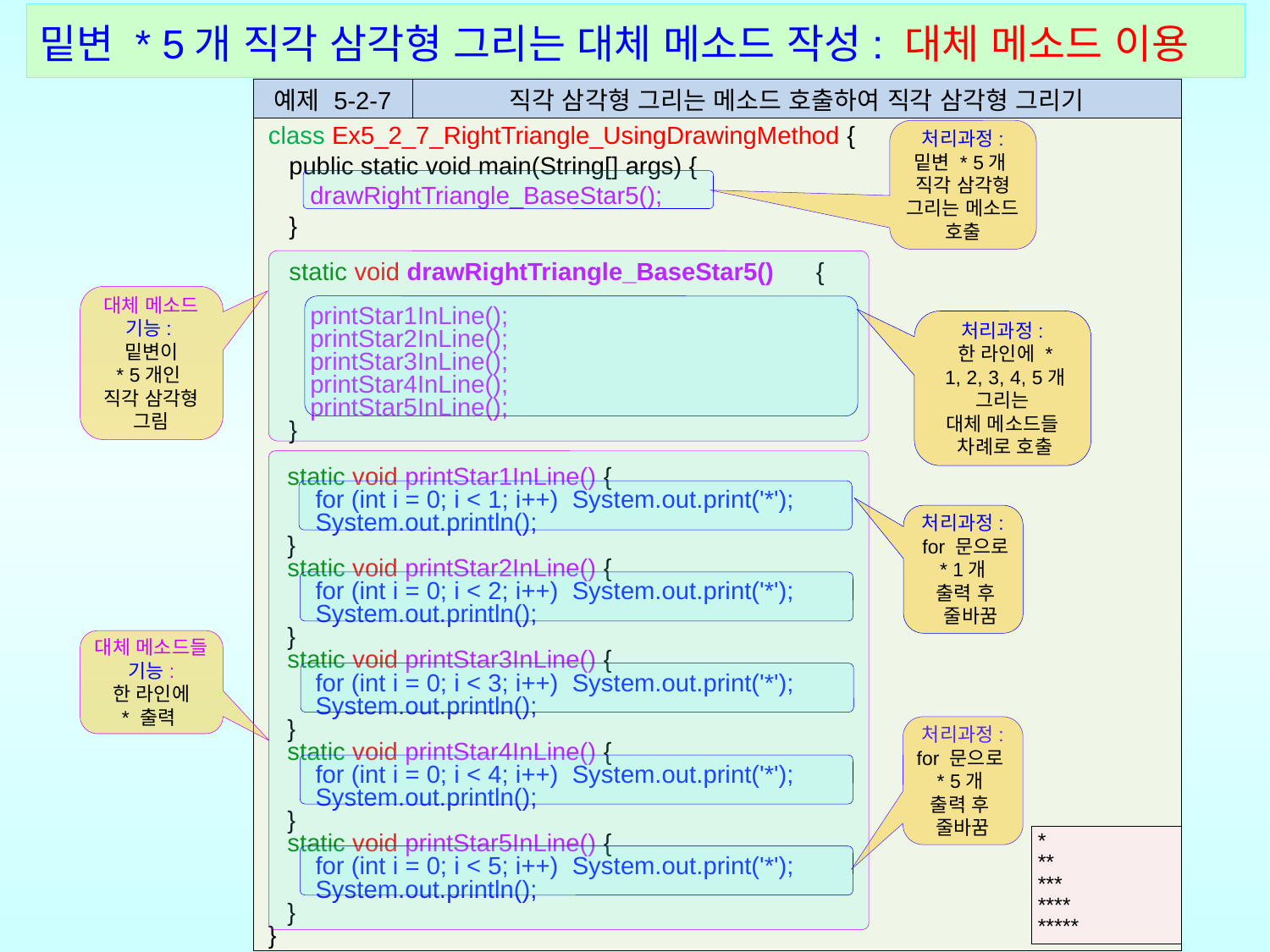

밑변 * 5개 직각 삼각형 그리는 대체 메소드 작성: 대체 메소드 이용
| 예제 5-2-7 | 직각 삼각형 그리는 메소드 호출하여 직각 삼각형 그리기 |
| --- | --- |
| class Ex5\_2\_7\_RightTriangle\_UsingDrawingMethod { public static void main(String[] args) { drawRightTriangle\_BaseStar5(); } static void drawRightTriangle\_BaseStar5() { printStar1InLine(); printStar2InLine(); printStar3InLine(); printStar4InLine(); printStar5InLine(); } static void printStar1InLine() { for (int i = 0; i < 1; i++) System.out.print('\*'); System.out.println(); } static void printStar2InLine() { for (int i = 0; i < 2; i++) System.out.print('\*'); System.out.println(); } static void printStar3InLine() { for (int i = 0; i < 3; i++) System.out.print('\*'); System.out.println(); } static void printStar4InLine() { for (int i = 0; i < 4; i++) System.out.print('\*'); System.out.println(); } static void printStar5InLine() { for (int i = 0; i < 5; i++) System.out.print('\*'); System.out.println(); } } |  |
처리과정:
밑변 * 5개
직각 삼각형
그리는 메소드 호출

대체 메소드
기능:
밑변이
* 5개인
직각 삼각형
그림

처리과정:
한 라인에 *
 1, 2, 3, 4, 5개
그리는
대체 메소드들
차례로 호출

처리과정:
for 문으로
* 1개
출력 후
 줄바꿈

대체 메소드들
기능:
한 라인에
* 출력

처리과정:
for 문으로
* 5개
출력 후
줄바꿈

| \* \*\* \*\*\* \*\*\*\* \*\*\*\*\* |
| --- |